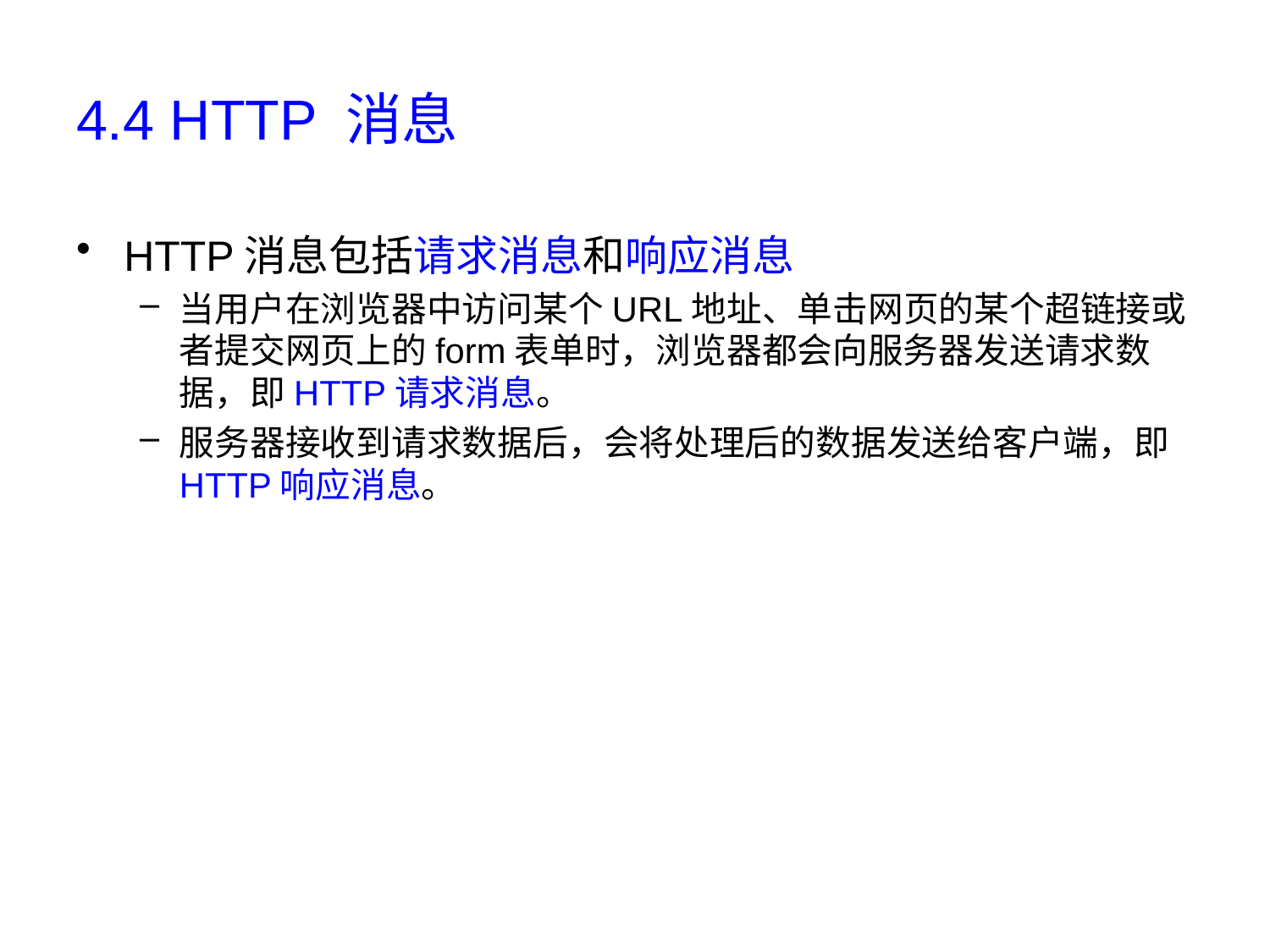

# 4.4 HTTP 消息
HTTP消息包括请求消息和响应消息
当用户在浏览器中访问某个URL地址、单击网页的某个超链接或者提交网页上的form表单时，浏览器都会向服务器发送请求数据，即HTTP请求消息。
服务器接收到请求数据后，会将处理后的数据发送给客户端，即HTTP响应消息。